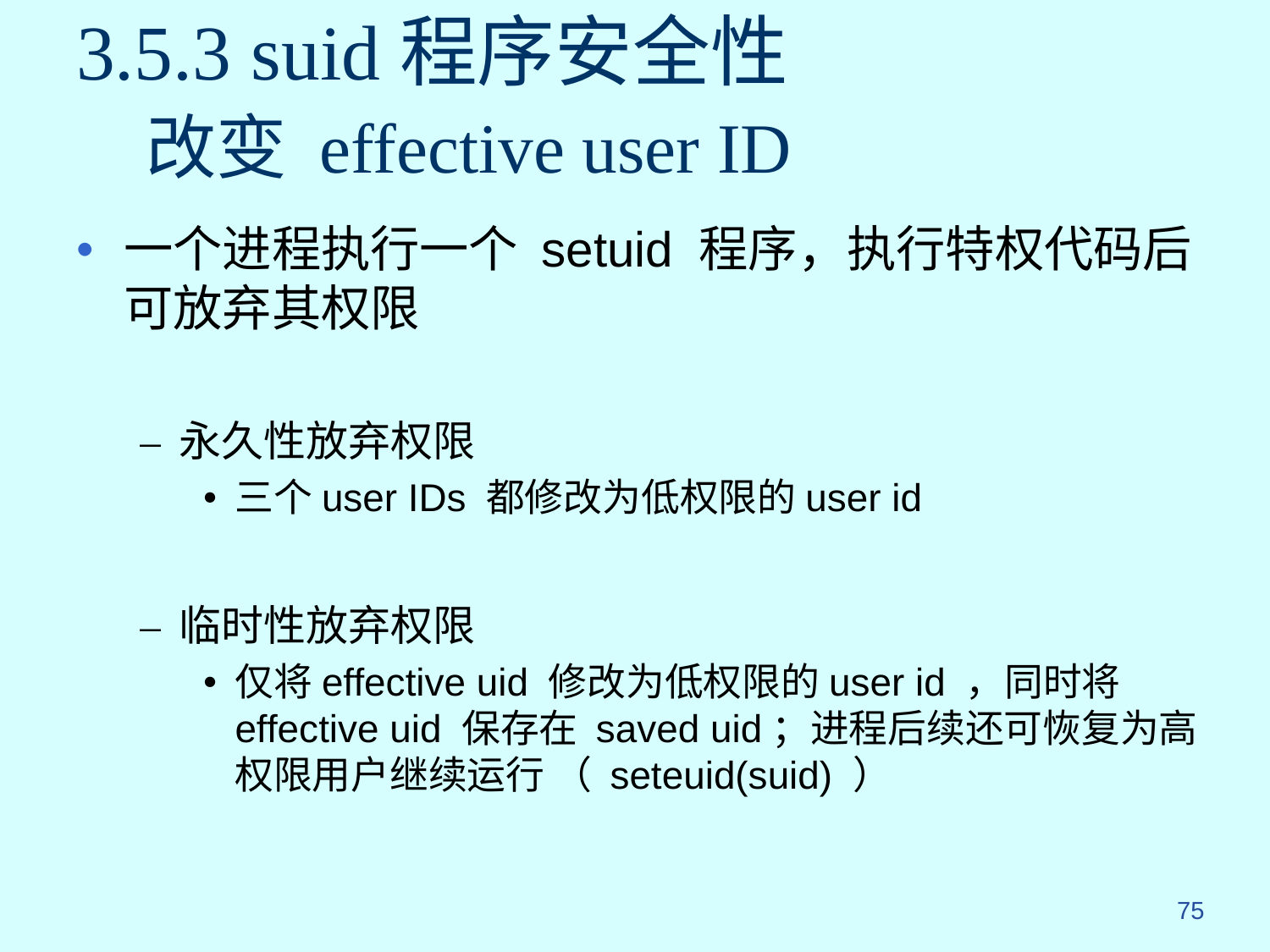

# 3.5.3 suid程序安全性 改变 effective user ID
一个进程执行一个 setuid 程序，执行特权代码后可放弃其权限

永久性放弃权限
三个user IDs 都修改为低权限的user id

临时性放弃权限
仅将effective uid 修改为低权限的user id ，同时将effective uid 保存在 saved uid；进程后续还可恢复为高权限用户继续运行 （ seteuid(suid) ）
75
75